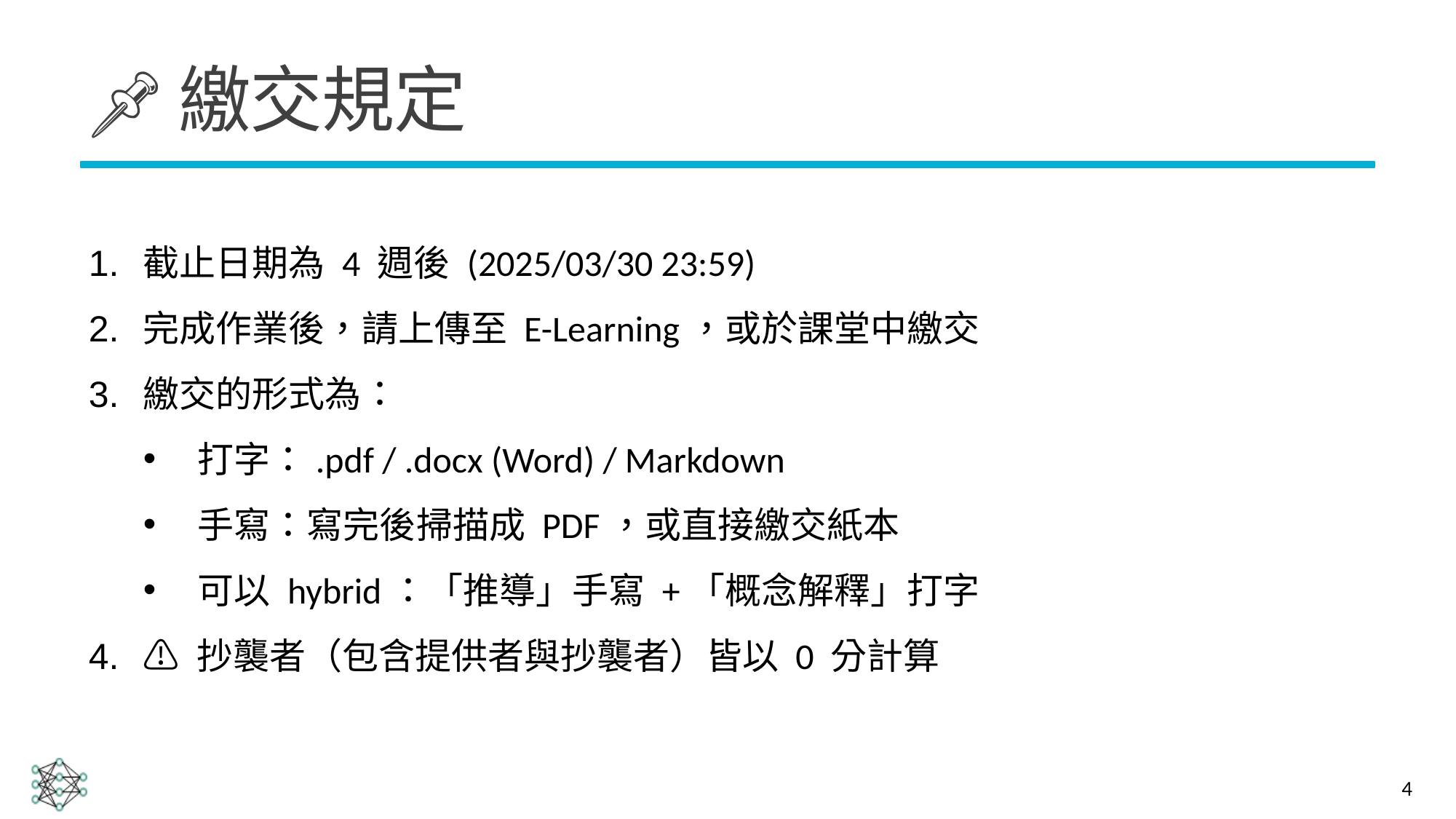

# 📌繳交規定
截止日期為 4 週後 (2025/03/30 23:59)
完成作業後，請上傳至 E-Learning，或於課堂中繳交
繳交的形式為：
打字：.pdf / .docx (Word) / Markdown
手寫：寫完後掃描成 PDF，或直接繳交紙本
可以 hybrid：「推導」手寫 +「概念解釋」打字
⚠️ 抄襲者（包含提供者與抄襲者）皆以 0 分計算
4